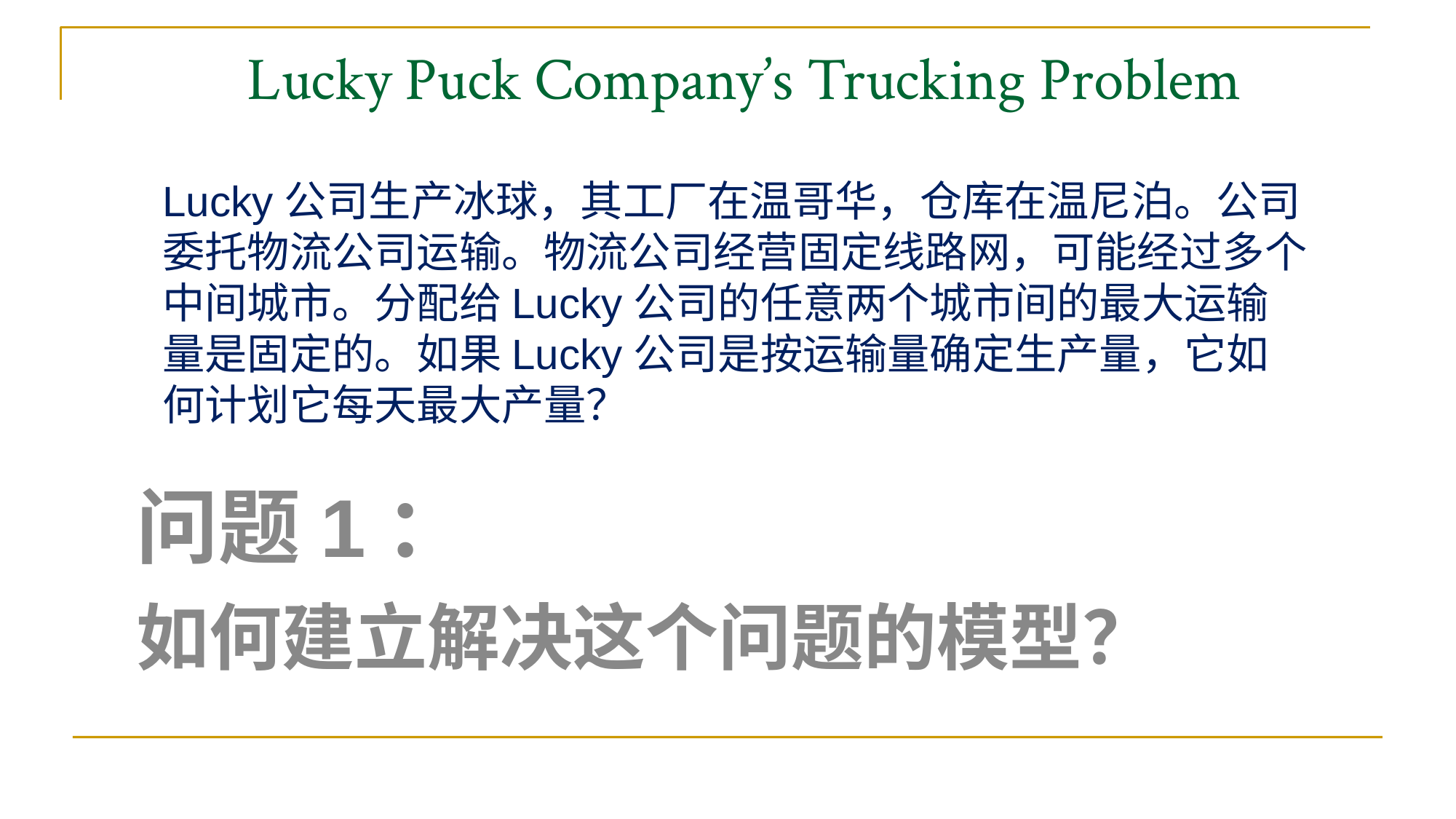

# Lucky Puck Company’s Trucking Problem
Lucky公司生产冰球，其工厂在温哥华，仓库在温尼泊。公司委托物流公司运输。物流公司经营固定线路网，可能经过多个中间城市。分配给Lucky公司的任意两个城市间的最大运输量是固定的。如果Lucky公司是按运输量确定生产量，它如何计划它每天最大产量？
问题1：
如何建立解决这个问题的模型？